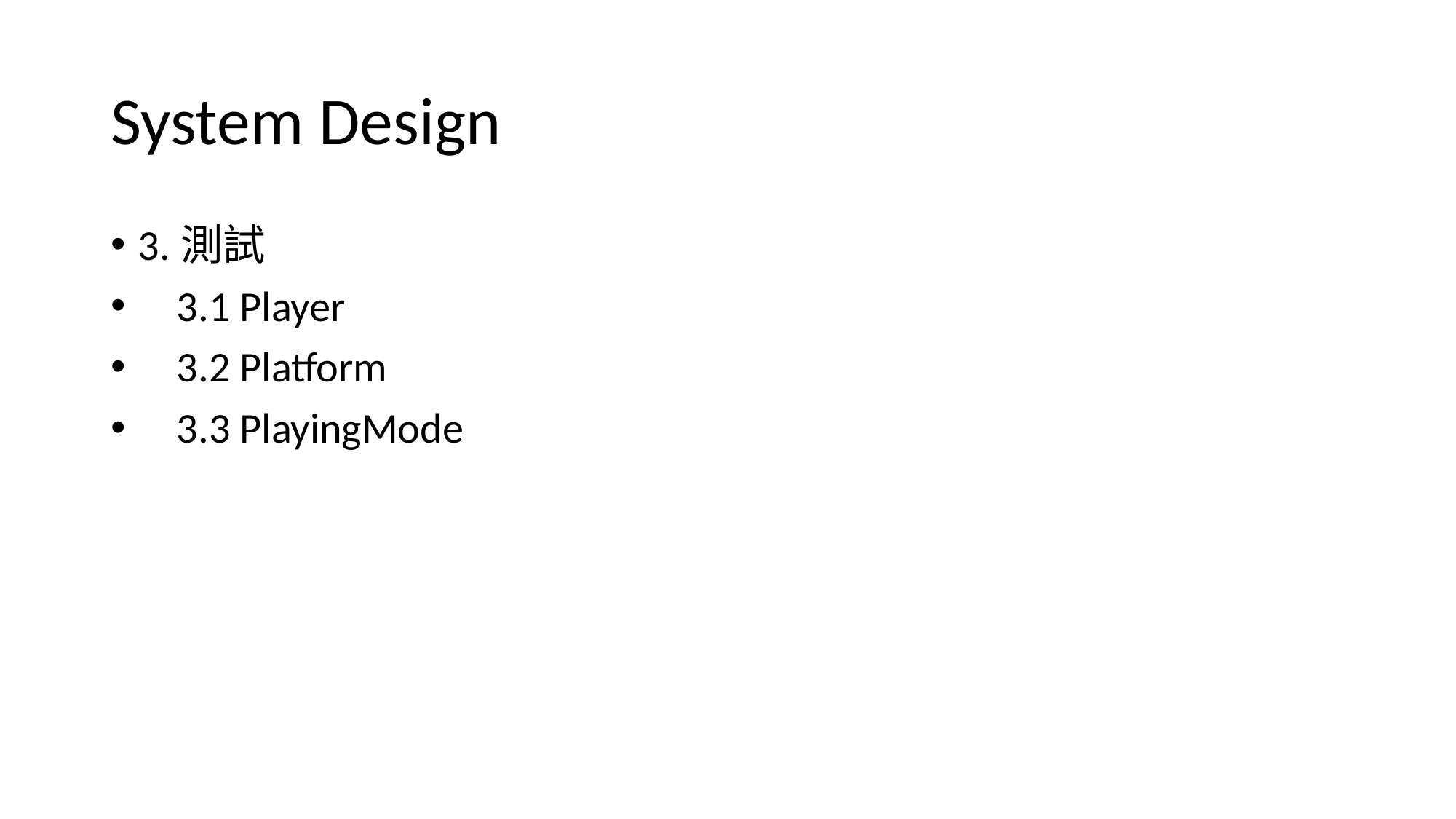

# System Design
3.測試
    3.1 Player
    3.2 Platform
    3.3 PlayingMode